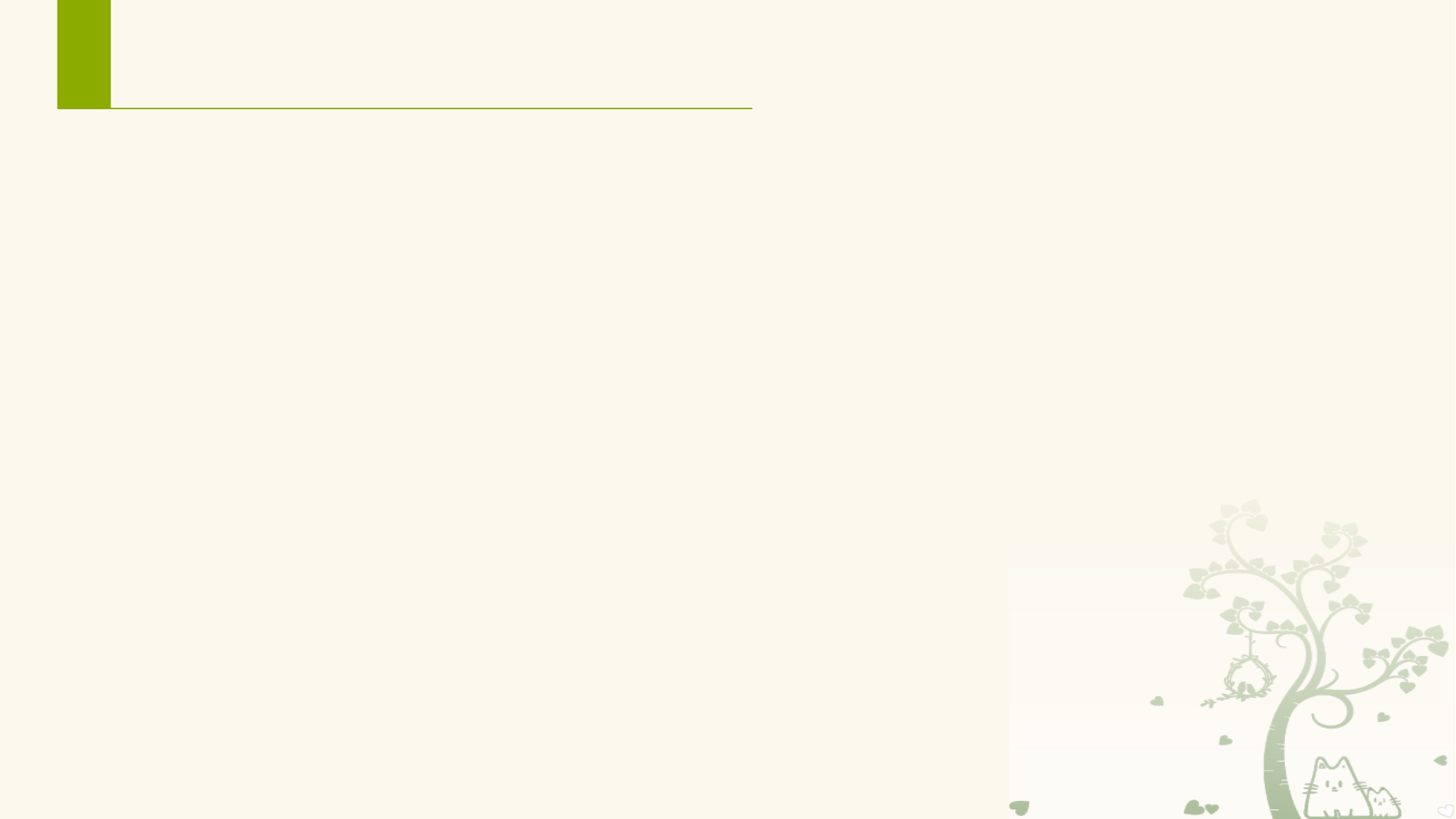

# 小结
本小节主要介绍了如何在Android Studio中创建项目，如何运行项目，并简要介绍了活动Activity，对应用程序运行过程进行了分析。
随后对Android应用的项目开发结构进行了详细介绍：
(1) app目录
manifests目录
java目录
generatedJava目录
res目录
(2) Gradle Scripts